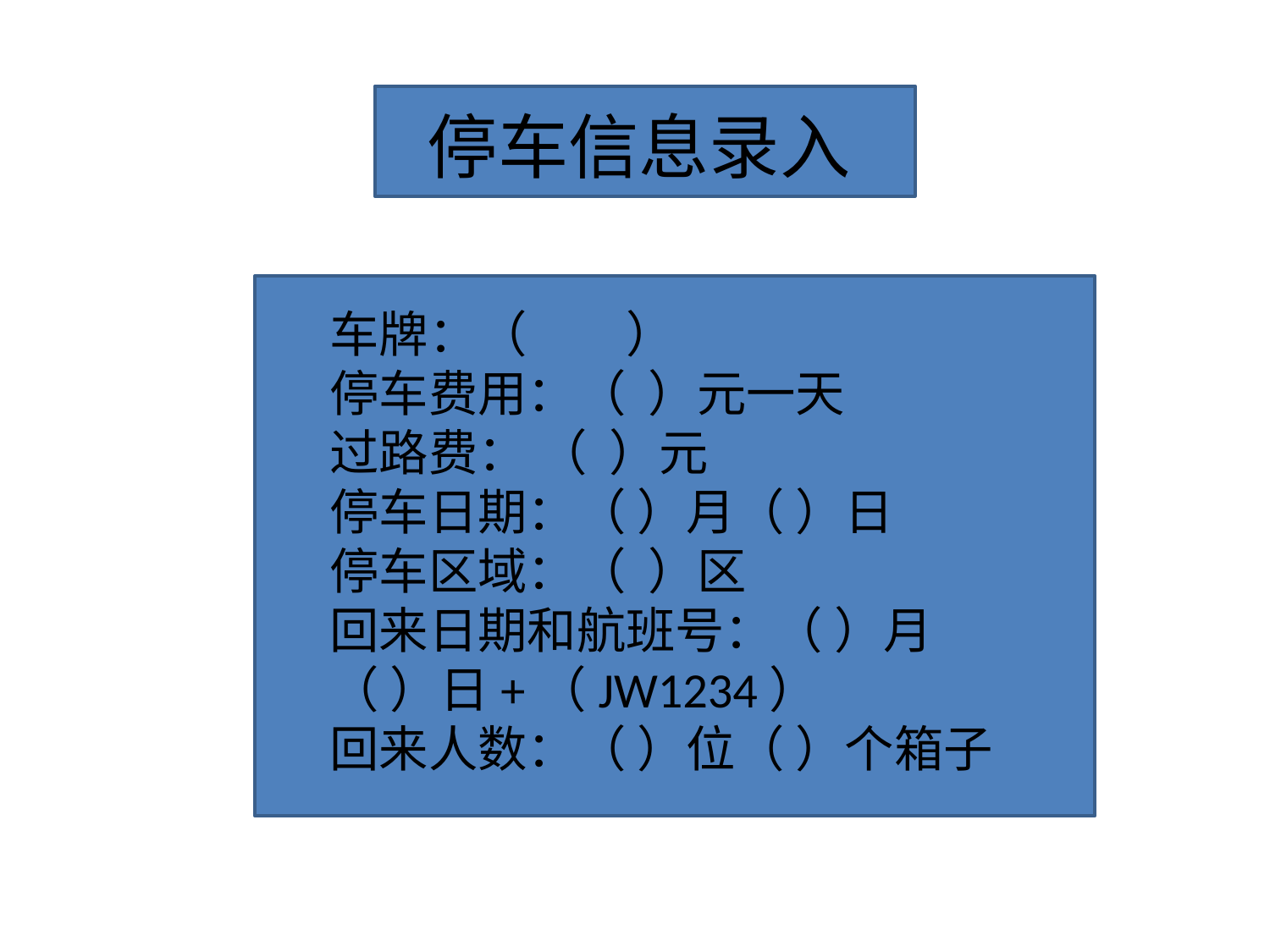

停车信息录入

车牌：（         ）
停车费用：（  ）元一天
过路费： （  ）元
停车日期：（ ）月（ ）日
停车区域：（  ）区
回来日期和航班号：（ ）月（ ）日+（JW1234）
回来人数：（ ）位（ ）个箱子